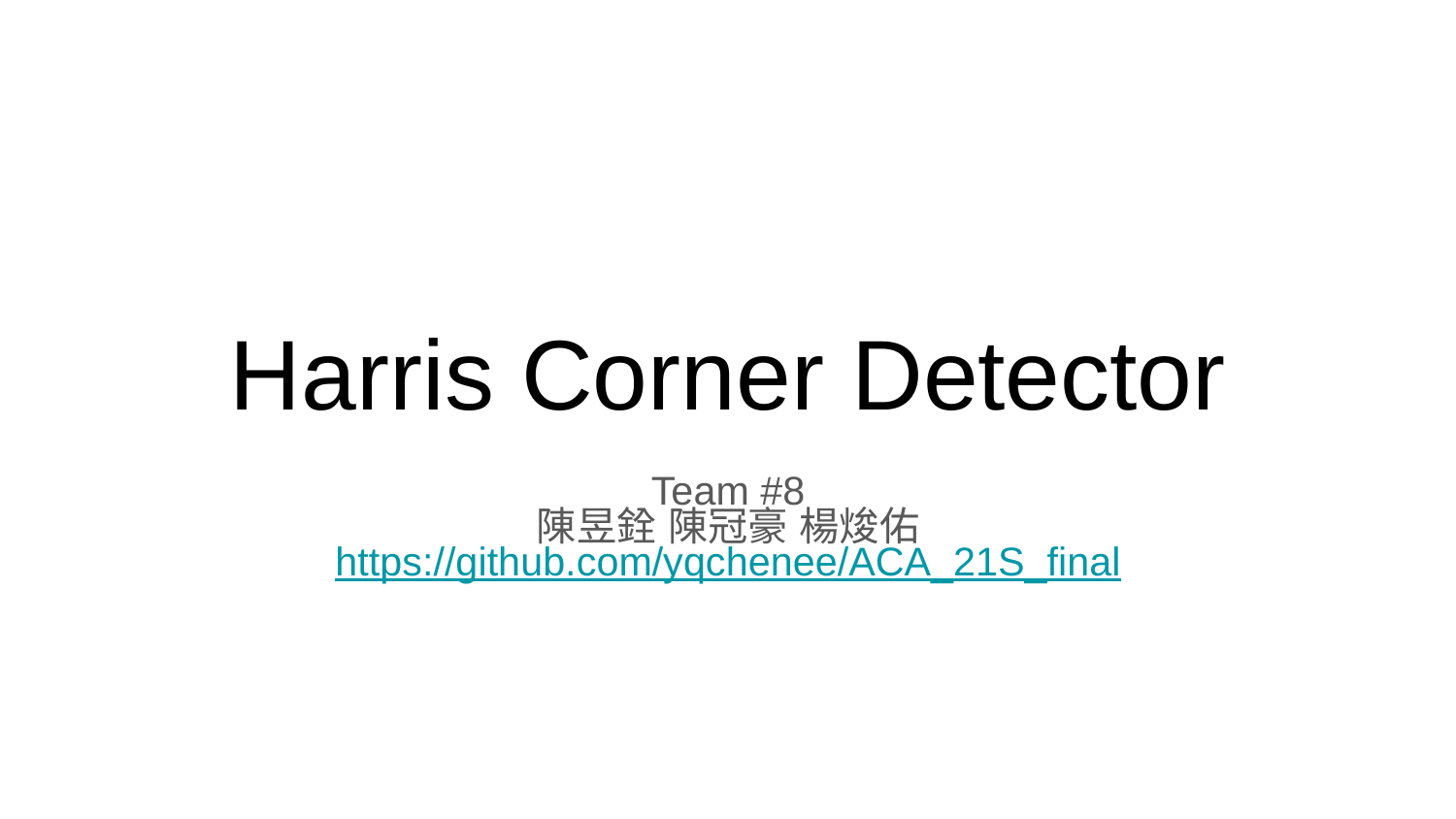

# Harris Corner Detector
Team #8
陳昱銓 陳冠豪 楊焌佑
https://github.com/yqchenee/ACA_21S_final